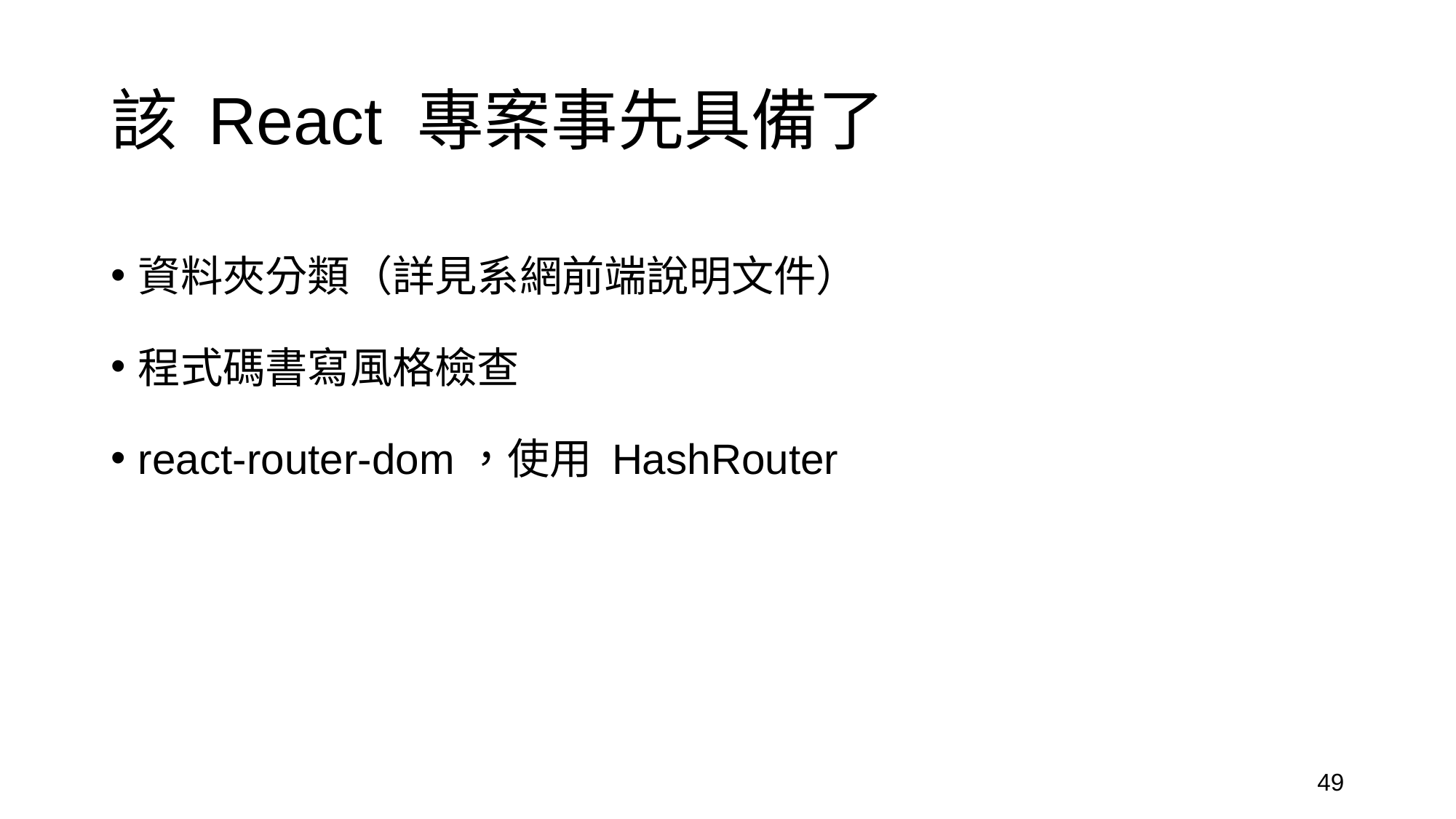

# 該 React 專案事先具備了
資料夾分類（詳見系網前端說明文件）
程式碼書寫風格檢查
react-router-dom，使用 HashRouter

49